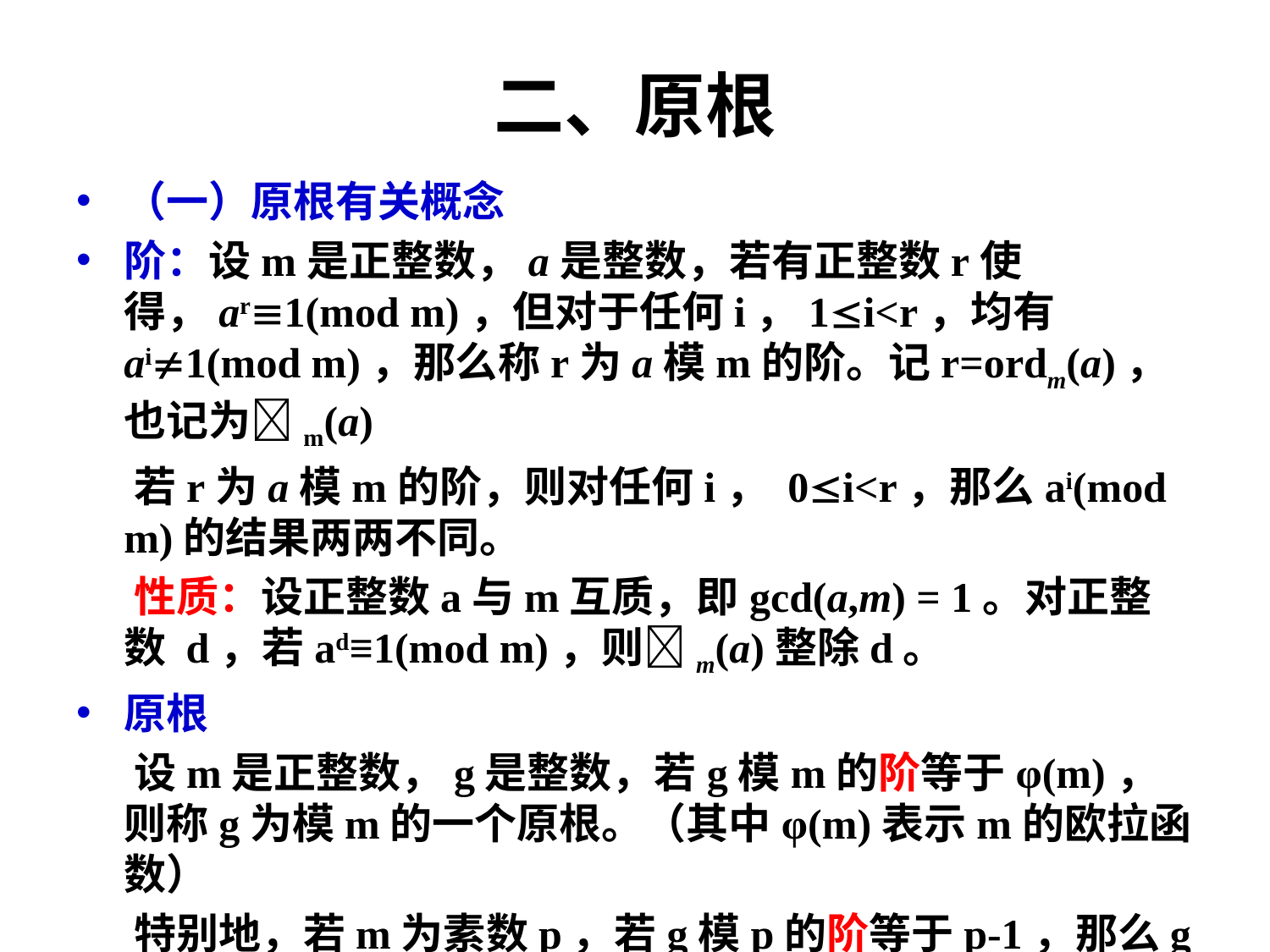

# 二、原根
（一）原根有关概念
阶：设m是正整数，a是整数，若有正整数r使得，ar≡1(mod m)，但对于任何i，1≤i<r，均有ai≠1(mod m)，那么称r为a模m的阶。记r=ordm(a)，也记为δm(a)
     若r为a模m的阶，则对任何i， 0≤i<r，那么ai(mod m)的结果两两不同。
     性质：设正整数a与m互质，即gcd(a,m) = 1。对正整数 d，若ad≡1(mod m)，则δm(a)整除d。
原根
     设m是正整数，g是整数，若g模m的阶等于φ(m)，则称g为模m的一个原根。（其中φ(m)表示m的欧拉函数）
     特别地，若m为素数p，若g模p的阶等于p-1，那么g为模p的一个原根